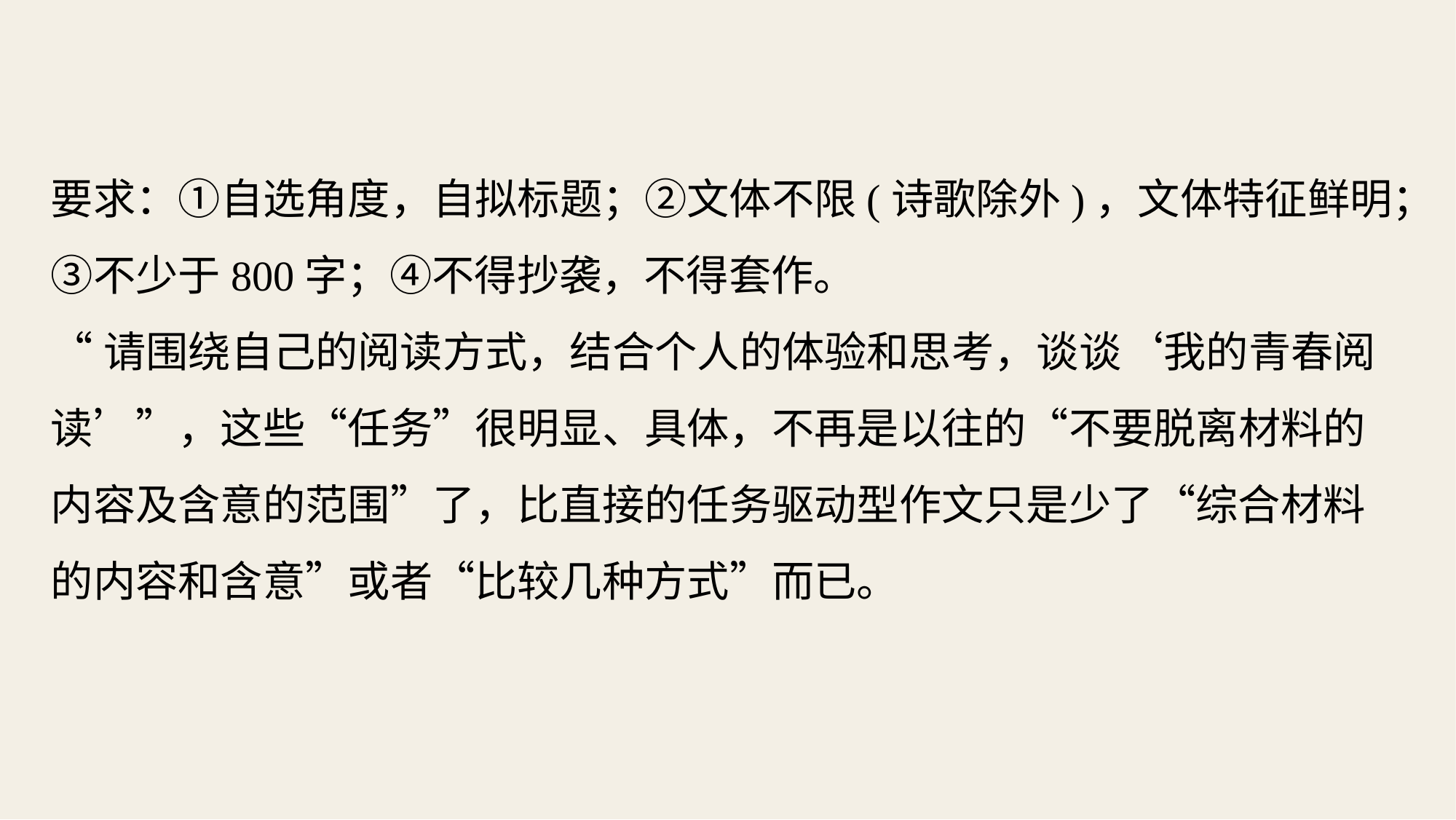

要求：①自选角度，自拟标题；②文体不限(诗歌除外)，文体特征鲜明；③不少于800字；④不得抄袭，不得套作。
“请围绕自己的阅读方式，结合个人的体验和思考，谈谈‘我的青春阅读’”，这些“任务”很明显、具体，不再是以往的“不要脱离材料的内容及含意的范围”了，比直接的任务驱动型作文只是少了“综合材料的内容和含意”或者“比较几种方式”而已。